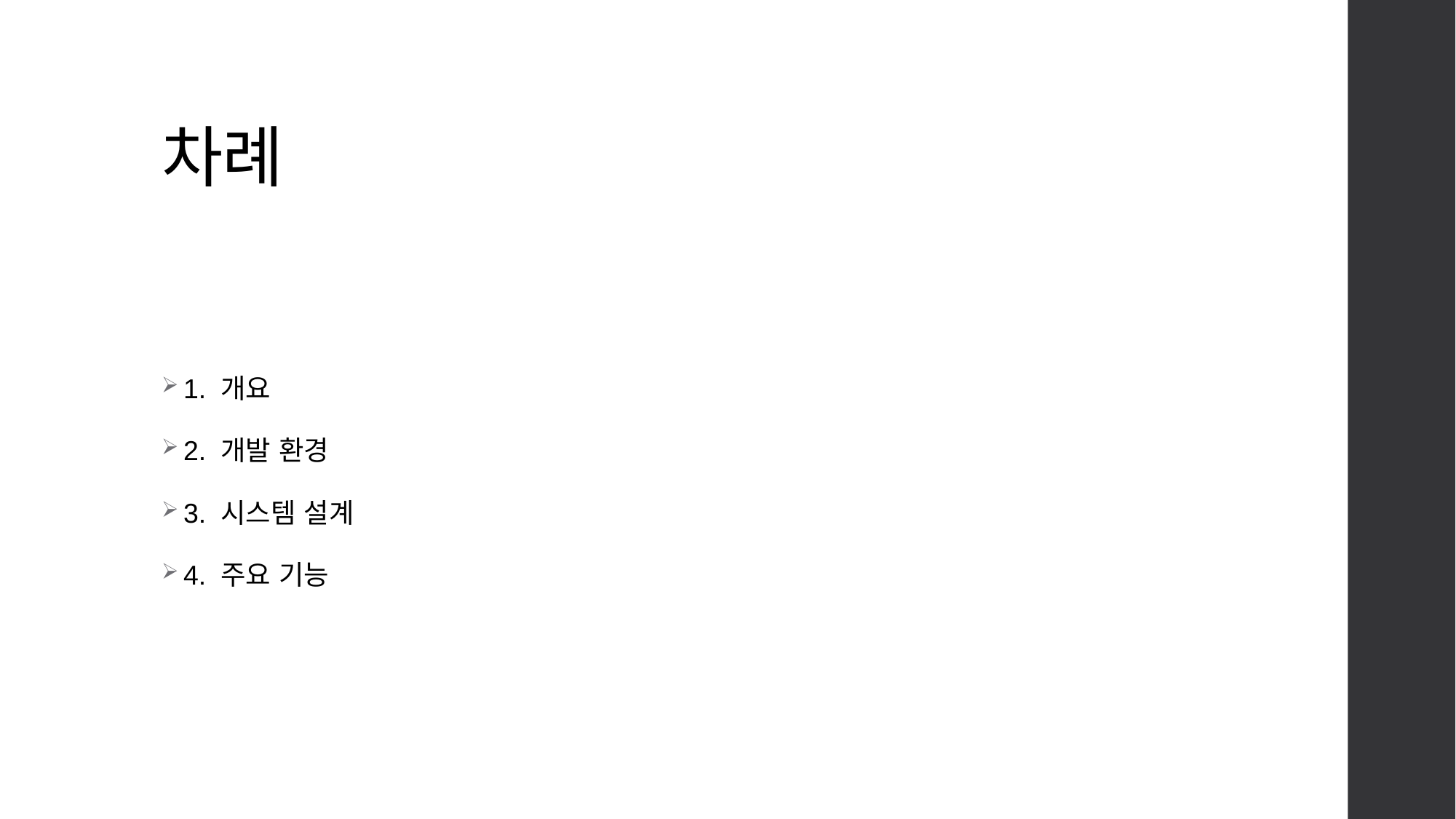

# 차례
1. 개요
2. 개발 환경
3. 시스템 설계
4. 주요 기능